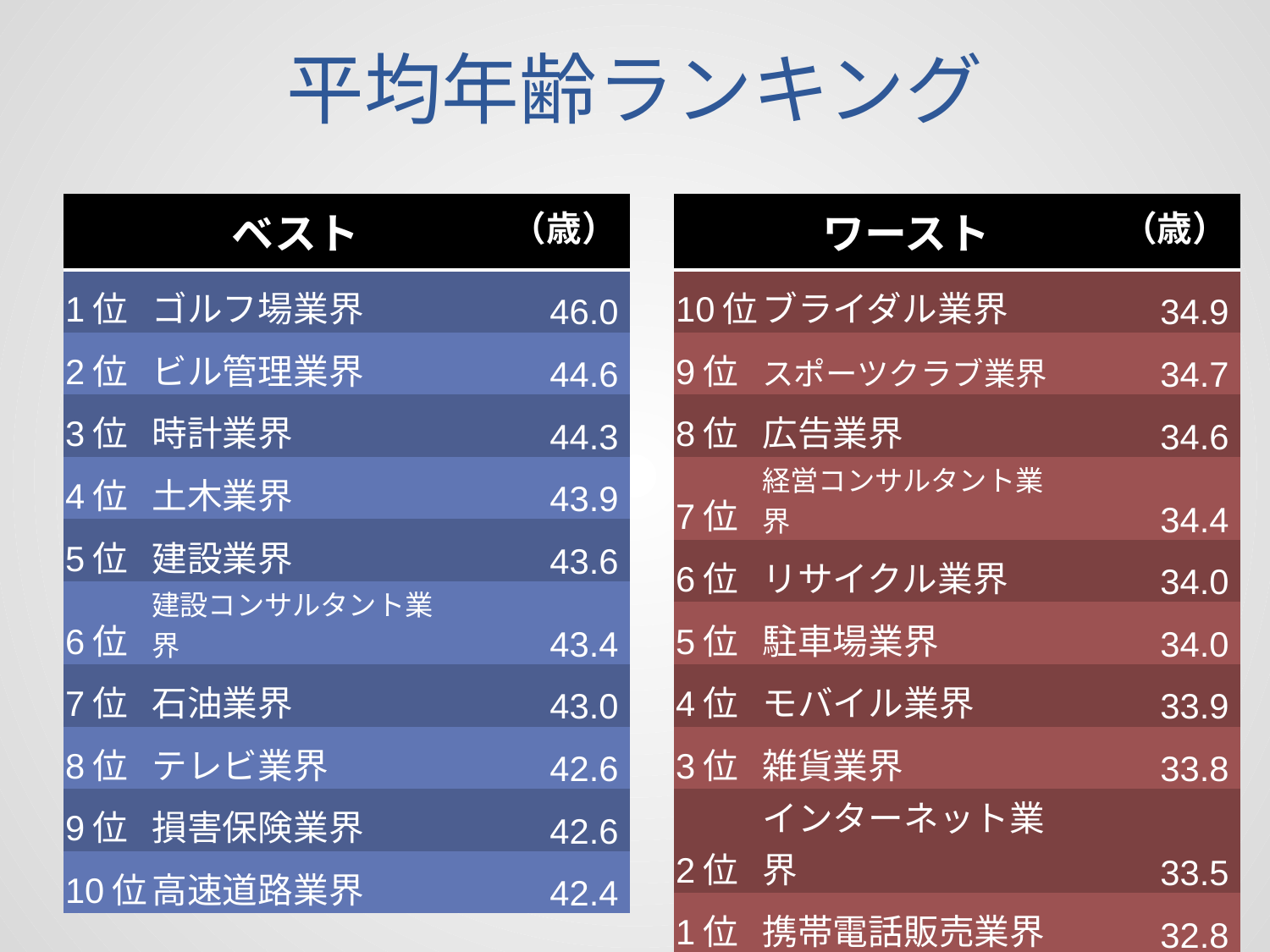

# 平均年齢ランキング
|  | ベスト | （歳） |
| --- | --- | --- |
| 1位 | ゴルフ場業界 | 46.0 |
| 2位 | ビル管理業界 | 44.6 |
| 3位 | 時計業界 | 44.3 |
| 4位 | 土木業界 | 43.9 |
| 5位 | 建設業界 | 43.6 |
| 6位 | 建設コンサルタント業界 | 43.4 |
| 7位 | 石油業界 | 43.0 |
| 8位 | テレビ業界 | 42.6 |
| 9位 | 損害保険業界 | 42.6 |
| 10位 | 高速道路業界 | 42.4 |
|  | ワースト | （歳） |
| --- | --- | --- |
| 10位 | ブライダル業界 | 34.9 |
| 9位 | スポーツクラブ業界 | 34.7 |
| 8位 | 広告業界 | 34.6 |
| 7位 | 経営コンサルタント業界 | 34.4 |
| 6位 | リサイクル業界 | 34.0 |
| 5位 | 駐車場業界 | 34.0 |
| 4位 | モバイル業界 | 33.9 |
| 3位 | 雑貨業界 | 33.8 |
| 2位 | インターネット業界 | 33.5 |
| 1位 | 携帯電話販売業界 | 32.8 |